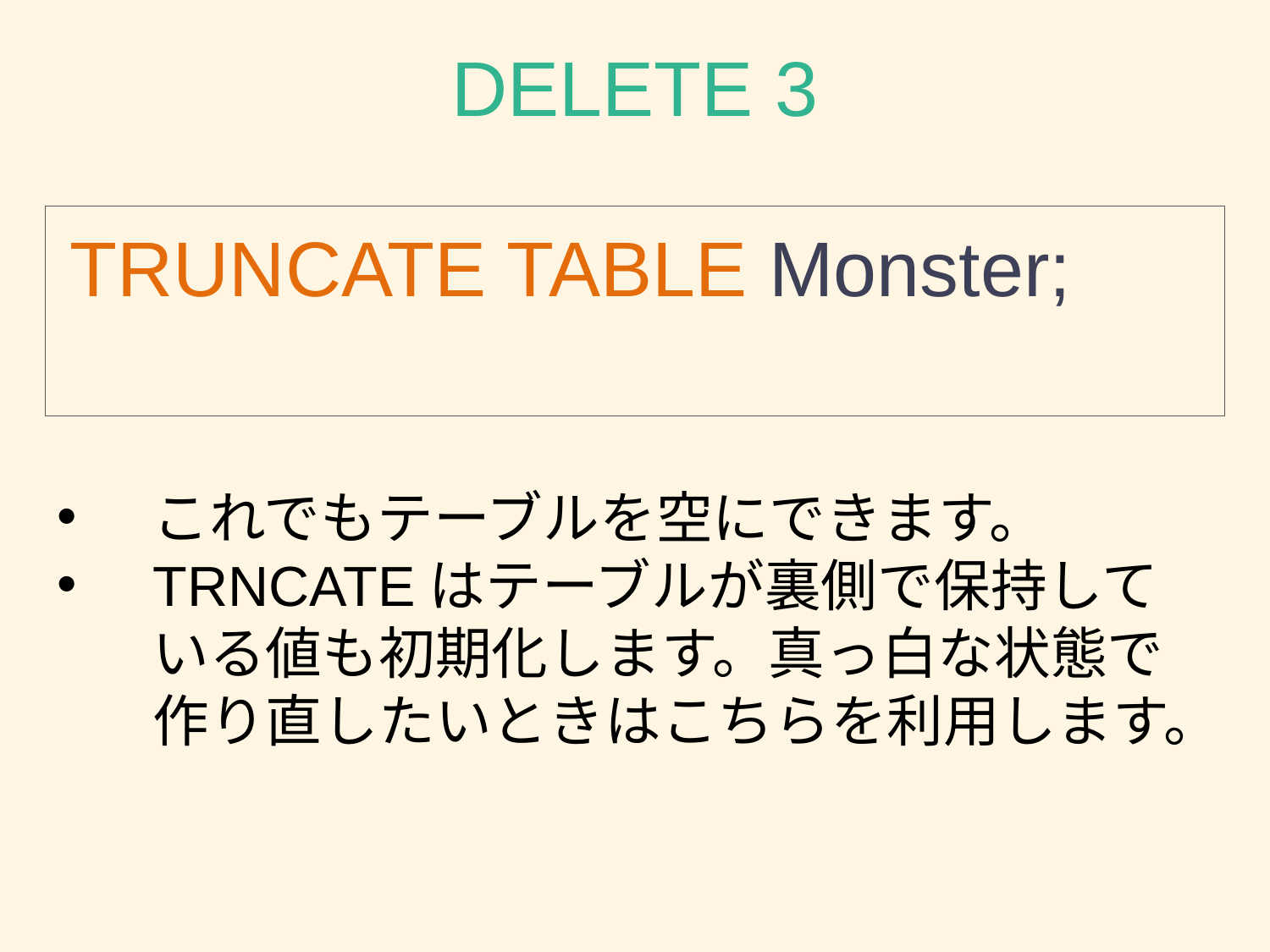

# DELETE 3
TRUNCATE TABLE Monster;
これでもテーブルを空にできます。
TRNCATEはテーブルが裏側で保持している値も初期化します。真っ白な状態で作り直したいときはこちらを利用します。